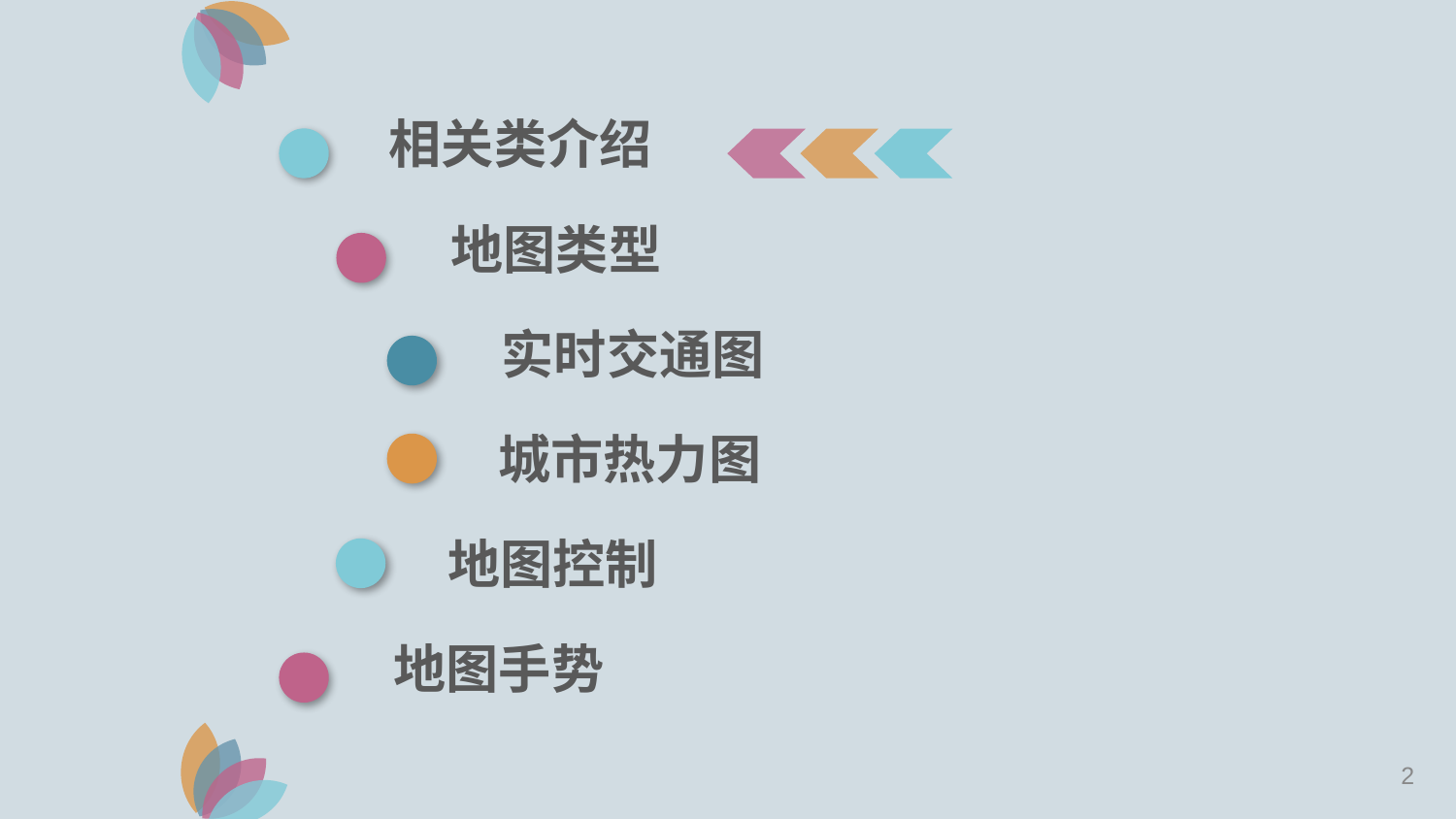

相关类介绍

地图类型

实时交通图

城市热力图

地图控制

地图手势

2